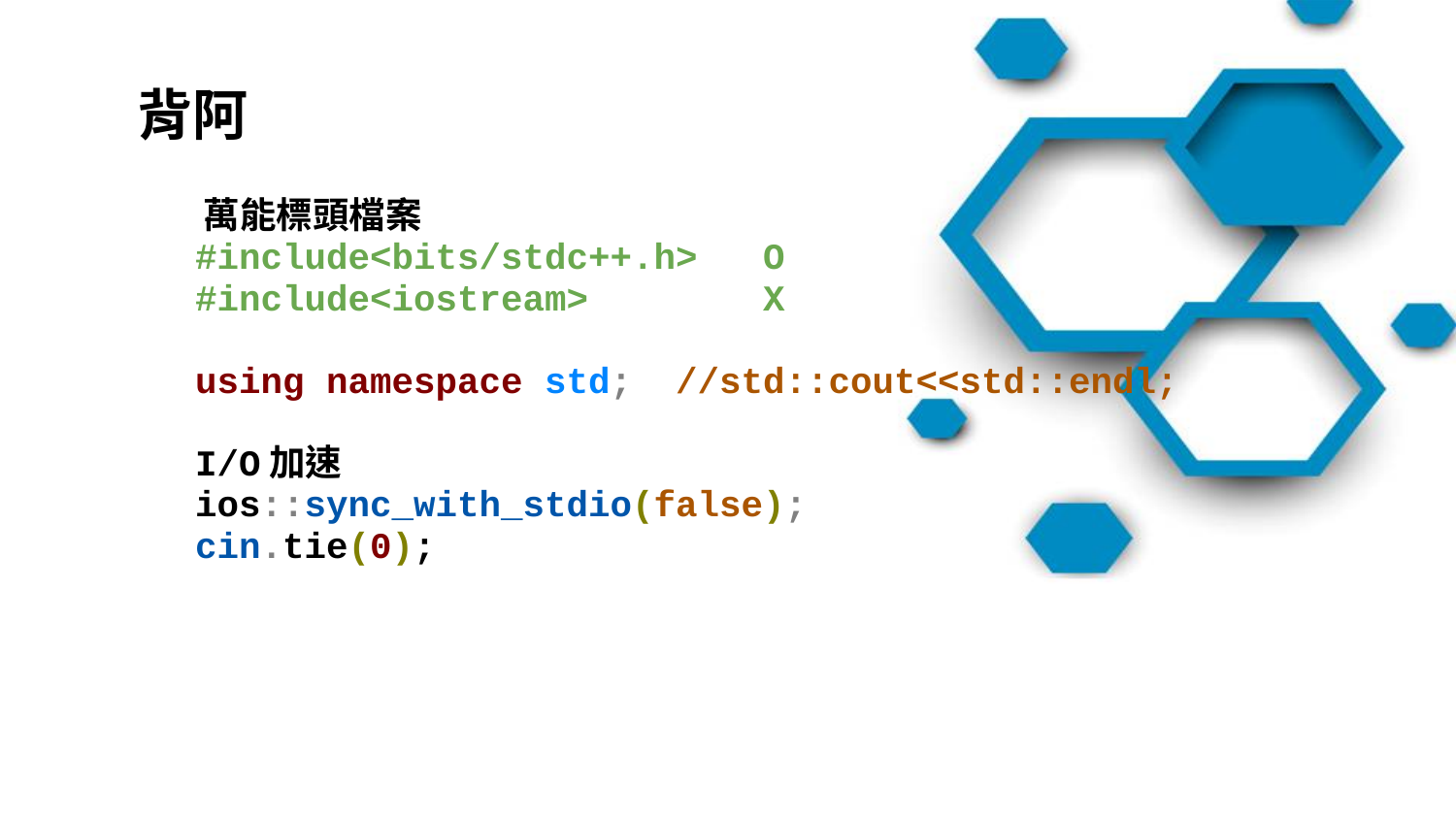

# 背阿
      萬能標頭檔案
      #include<bits/stdc++.h>   O
      #include<iostream>        X

      using namespace std;  //std::cout<<std::endl;

      I/O加速
      ios::sync_with_stdio(false);
      cin.tie(0);